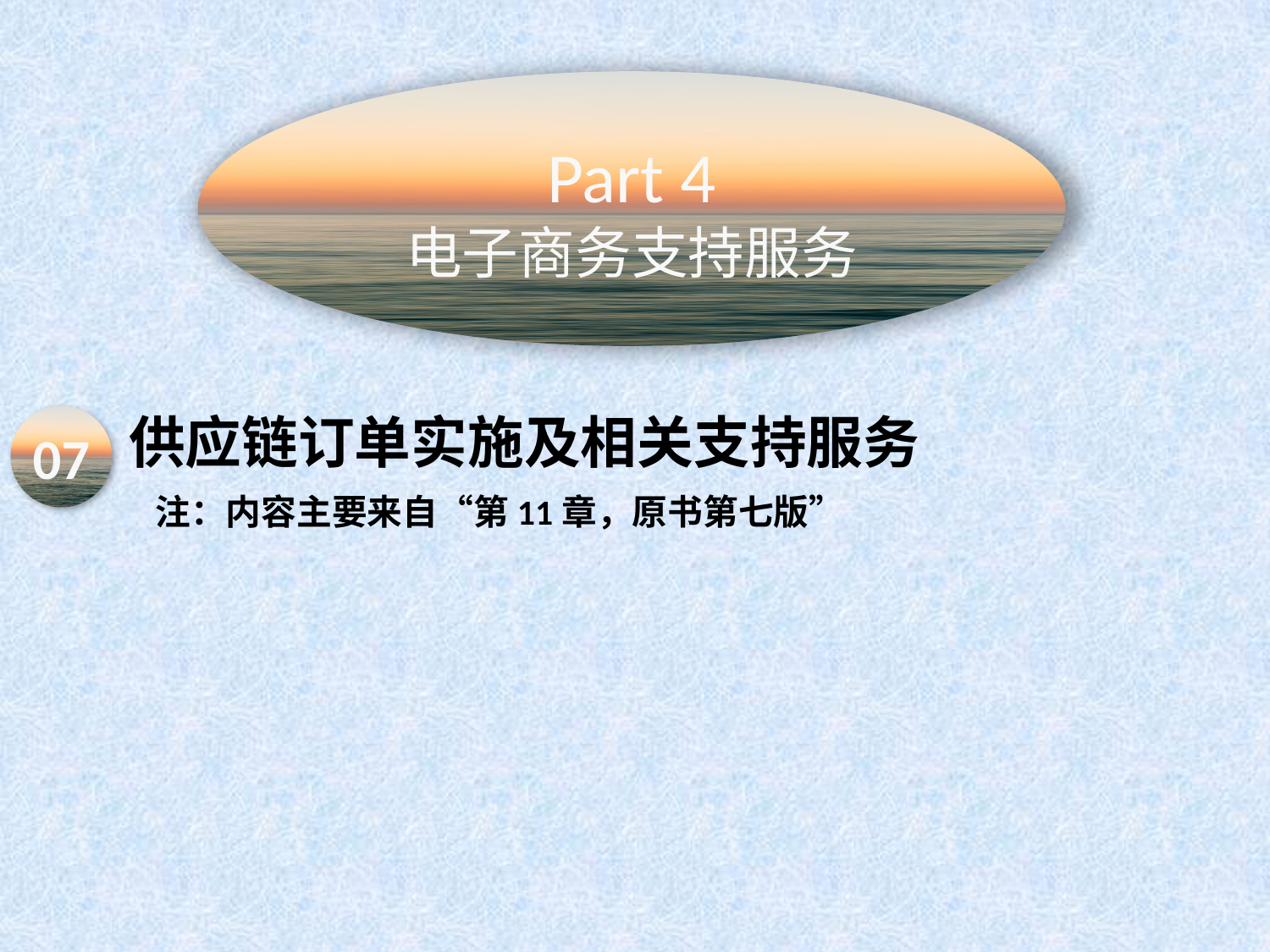

Part 4
电子商务支持服务
07
供应链订单实施及相关支持服务
 注：内容主要来自“第11章，原书第七版”